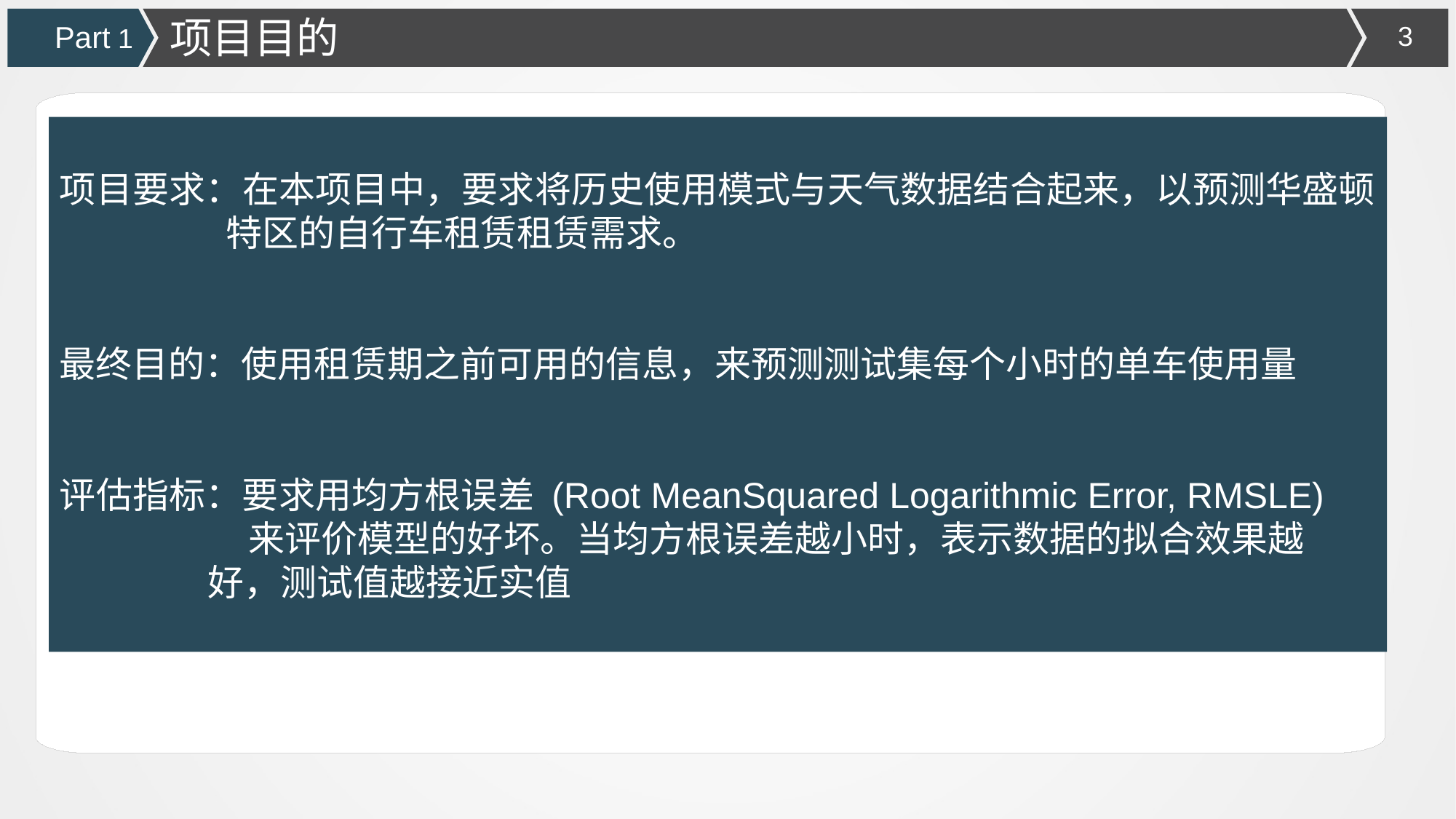

项目目的
Part 1

项目要求：在本项目中，要求将历史使用模式与天气数据结合起来，以预测华盛顿	       特区的自行车租赁租赁需求。

最终目的：使用租赁期之前可用的信息，来预测测试集每个小时的单车使用量

评估指标：要求用均方根误差 (Root MeanSquared Logarithmic Error, RMSLE)      	       来评价模型的好坏。当均方根误差越小时，表示数据的拟合效果越
                 好，测试值越接近实值